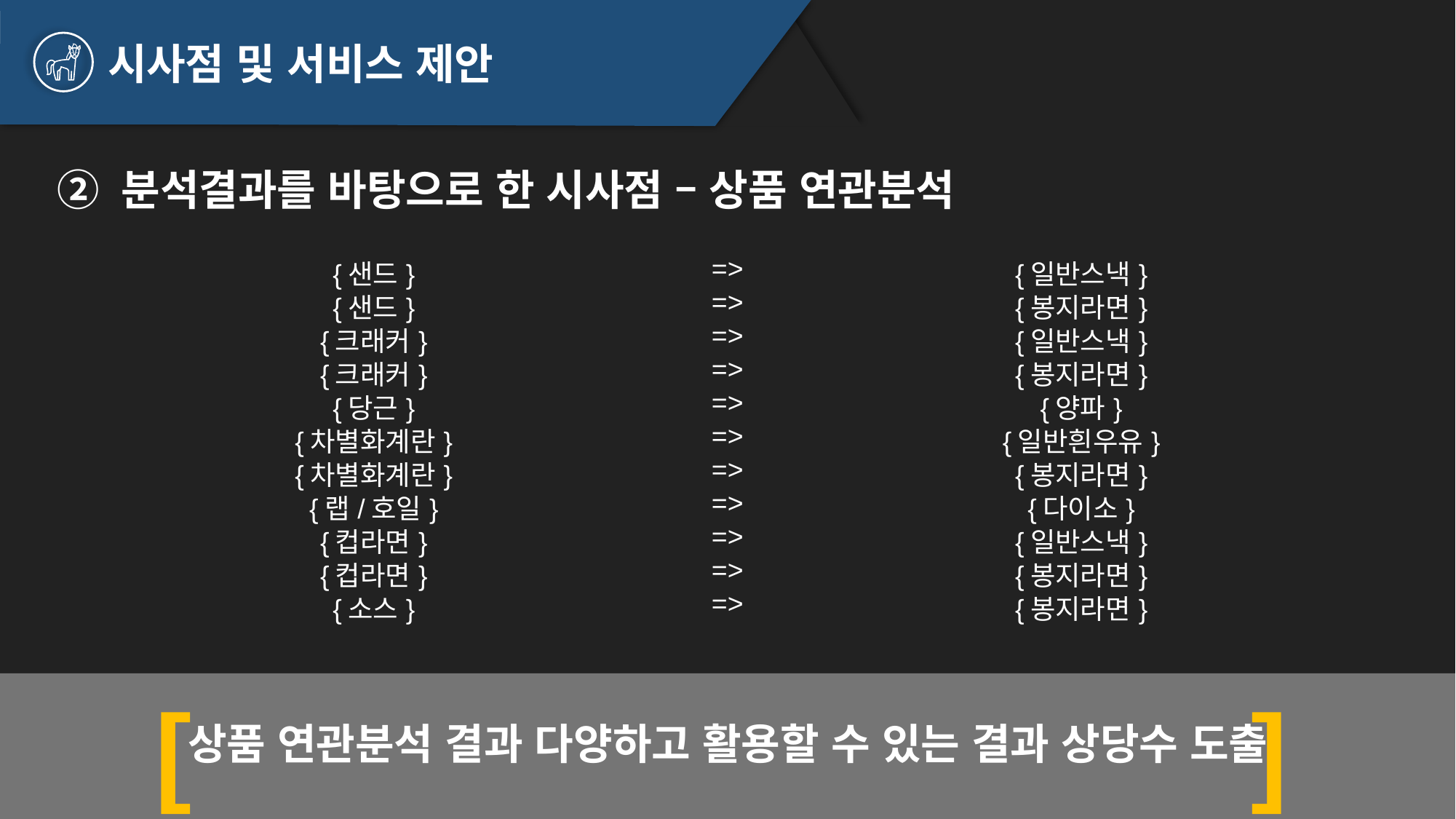

시사점 및 서비스 제안
② 분석결과를 바탕으로 한 시사점 – 상품 연관분석
| {샌드} | => | {일반스낵} |
| --- | --- | --- |
| {샌드} | => | {봉지라면} |
| {크래커} | => | {일반스낵} |
| {크래커} | => | {봉지라면} |
| {당근} | => | {양파} |
| {차별화계란} | => | {일반흰우유} |
| {차별화계란} | => | {봉지라면} |
| {랩/호일} | => | {다이소} |
| {컵라면} | => | {일반스낵} |
| {컵라면} | => | {봉지라면} |
| {소스} | => | {봉지라면} |

[                                   ]
상품 연관분석 결과 다양하고 활용할 수 있는 결과 상당수 도출